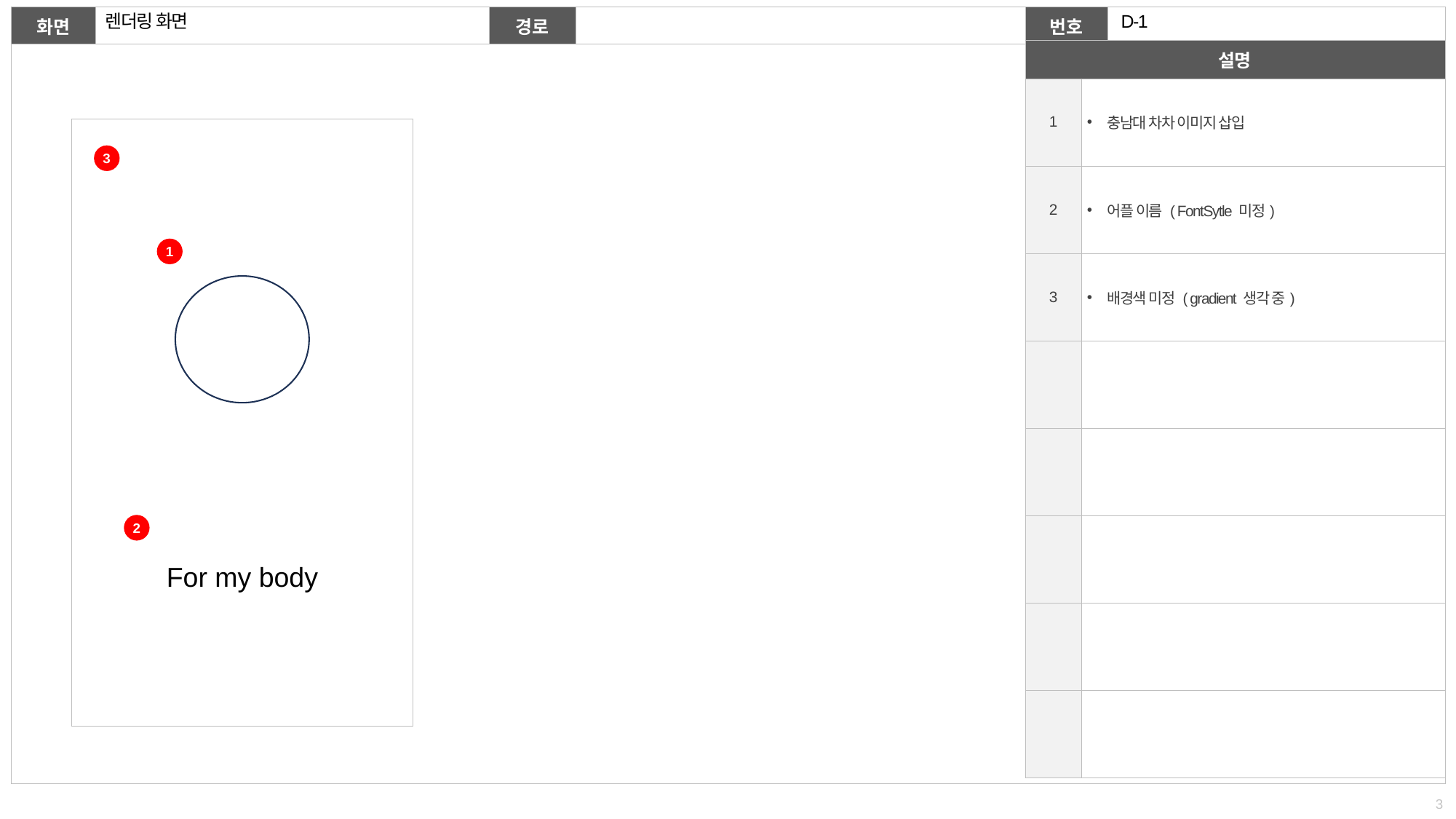

렌더링 화면
D-1
| 설명 |  |
| --- | --- |
| 1 | 충남대 차차 이미지 삽입 |
| 2 | 어플 이름 ( FontSytle 미정) |
| 3 | 배경색 미정 ( gradient 생각 중) |
|  |  |
|  |  |
|  |  |
|  |  |
|  |  |

3
1

2
For my body
3